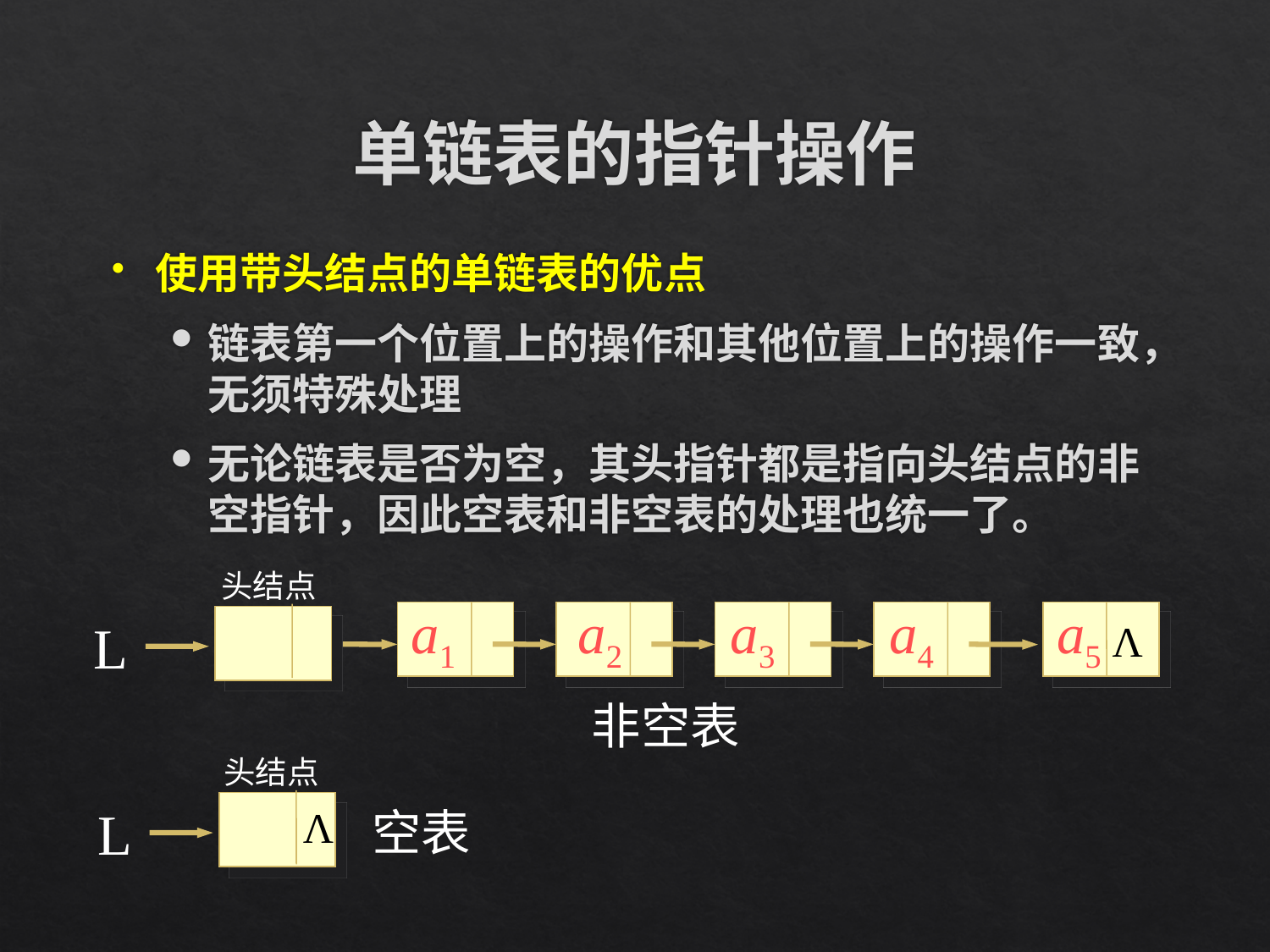

# 单链表的指针操作
使用带头结点的单链表的优点
链表第一个位置上的操作和其他位置上的操作一致，无须特殊处理
无论链表是否为空，其头指针都是指向头结点的非空指针，因此空表和非空表的处理也统一了。

头结点
a1
a2
a3
a4
a5

L

Λ

L

非空表
头结点

L

Λ
L
空表